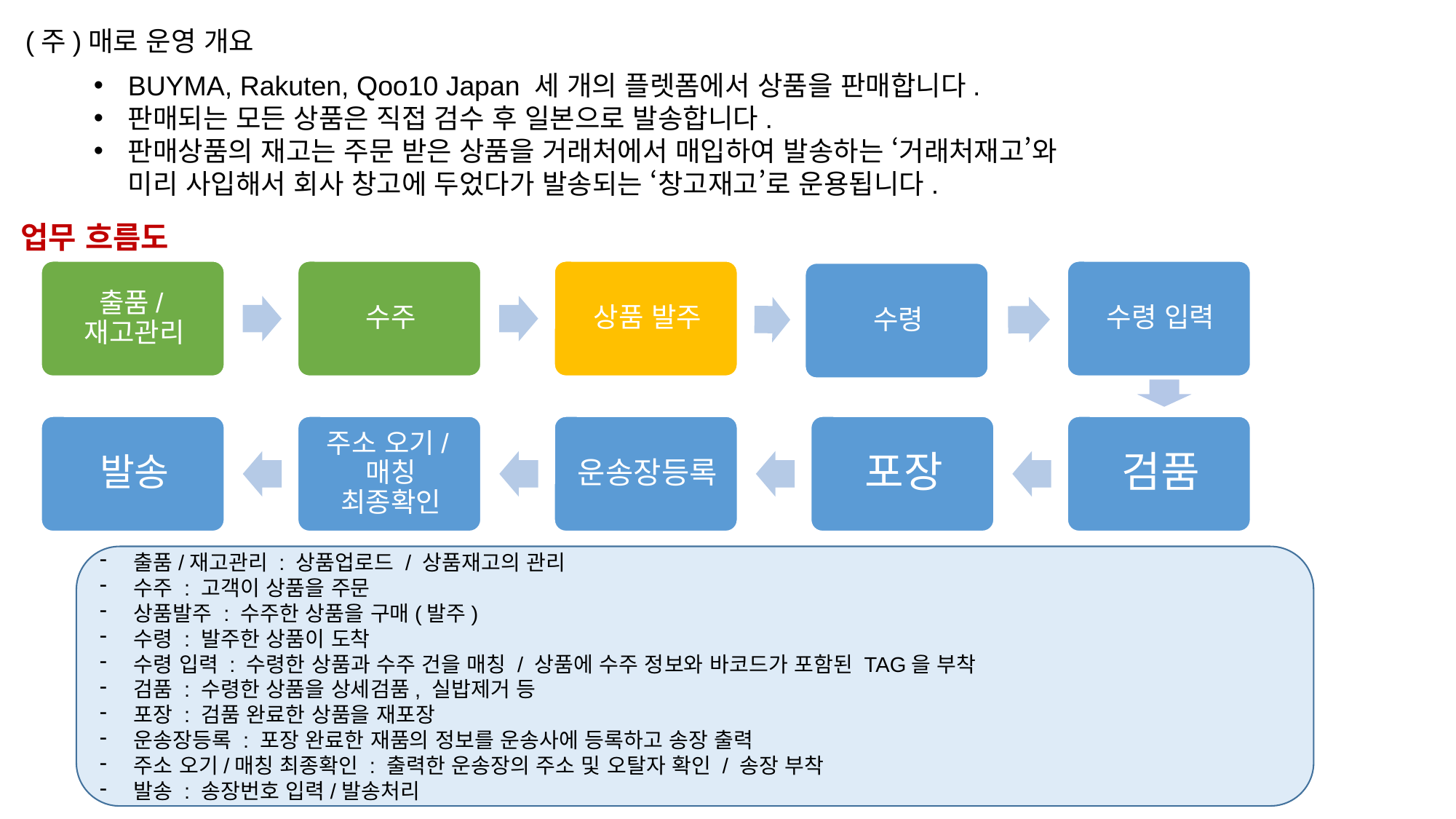

(주)매로 운영 개요
BUYMA, Rakuten, Qoo10 Japan 세 개의 플렛폼에서 상품을 판매합니다.
판매되는 모든 상품은 직접 검수 후 일본으로 발송합니다.
판매상품의 재고는 주문 받은 상품을 거래처에서 매입하여 발송하는 ‘거래처재고’와
미리 사입해서 회사 창고에 두었다가 발송되는 ‘창고재고’로 운용됩니다.

출품/재고관리

수주

상품 발주

수령

수령 입력
업무 흐름도
발송

주소 오기/매칭 최종확인

운송장등록

포장

검품

출품/재고관리 : 상품업로드 / 상품재고의 관리
수주 : 고객이 상품을 주문
상품발주 : 수주한 상품을 구매(발주)
수령 : 발주한 상품이 도착
수령 입력 : 수령한 상품과 수주 건을 매칭 / 상품에 수주 정보와 바코드가 포함된 TAG을 부착
검품 : 수령한 상품을 상세검품, 실밥제거 등
포장 : 검품 완료한 상품을 재포장
운송장등록 : 포장 완료한 재품의 정보를 운송사에 등록하고 송장 출력
주소 오기/매칭 최종확인 : 출력한 운송장의 주소 및 오탈자 확인 / 송장 부착
발송 : 송장번호 입력/발송처리